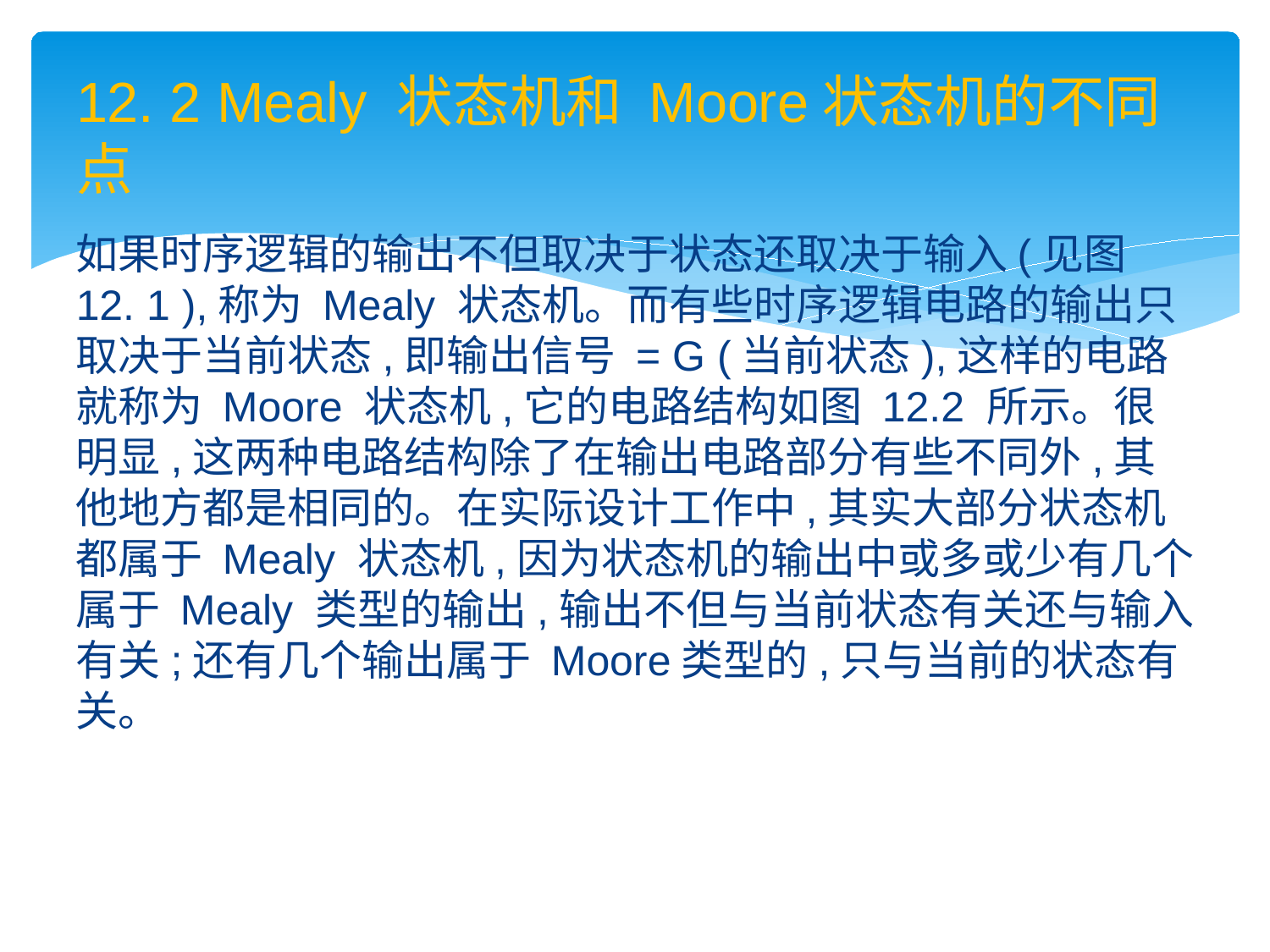

# 12. 2 Mealy 状态机和 Moore状态机的不同点
如果时序逻辑的输出不但取决于状态还取决于输入(见图 12. 1 ),称为 Mealy 状态机。而有些时序逻辑电路的输出只取决于当前状态,即输出信号 = G (当前状态),这样的电路就称为 Moore 状态机,它的电路结构如图 12.2 所示。很明显,这两种电路结构除了在输出电路部分有些不同外,其他地方都是相同的。在实际设计工作中,其实大部分状态机都属于 Mealy 状态机,因为状态机的输出中或多或少有几个属于 Mealy 类型的输出,输出不但与当前状态有关还与输入有关;还有几个输出属于 Moore类型的,只与当前的状态有关。